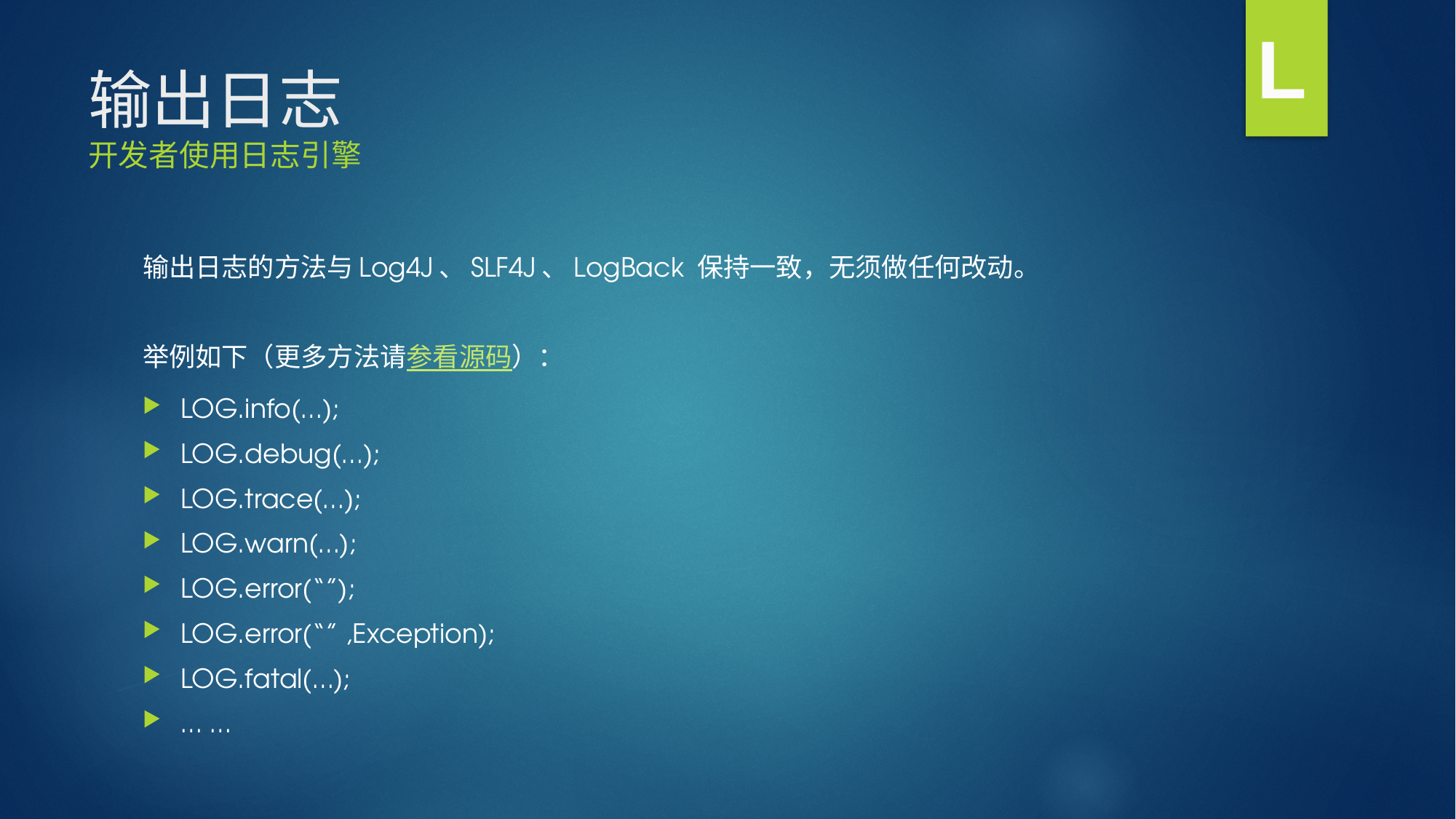

L
# 输出日志 开发者使用日志引擎
输出日志的方法与Log4J、SLF4J、LogBack 保持一致，无须做任何改动。

举例如下（更多方法请参看源码）：
LOG.info(…);
LOG.debug(…);
LOG.trace(…);
LOG.warn(…);
LOG.error(“”);
LOG.error(“” ,Exception);
LOG.fatal(…);
… …